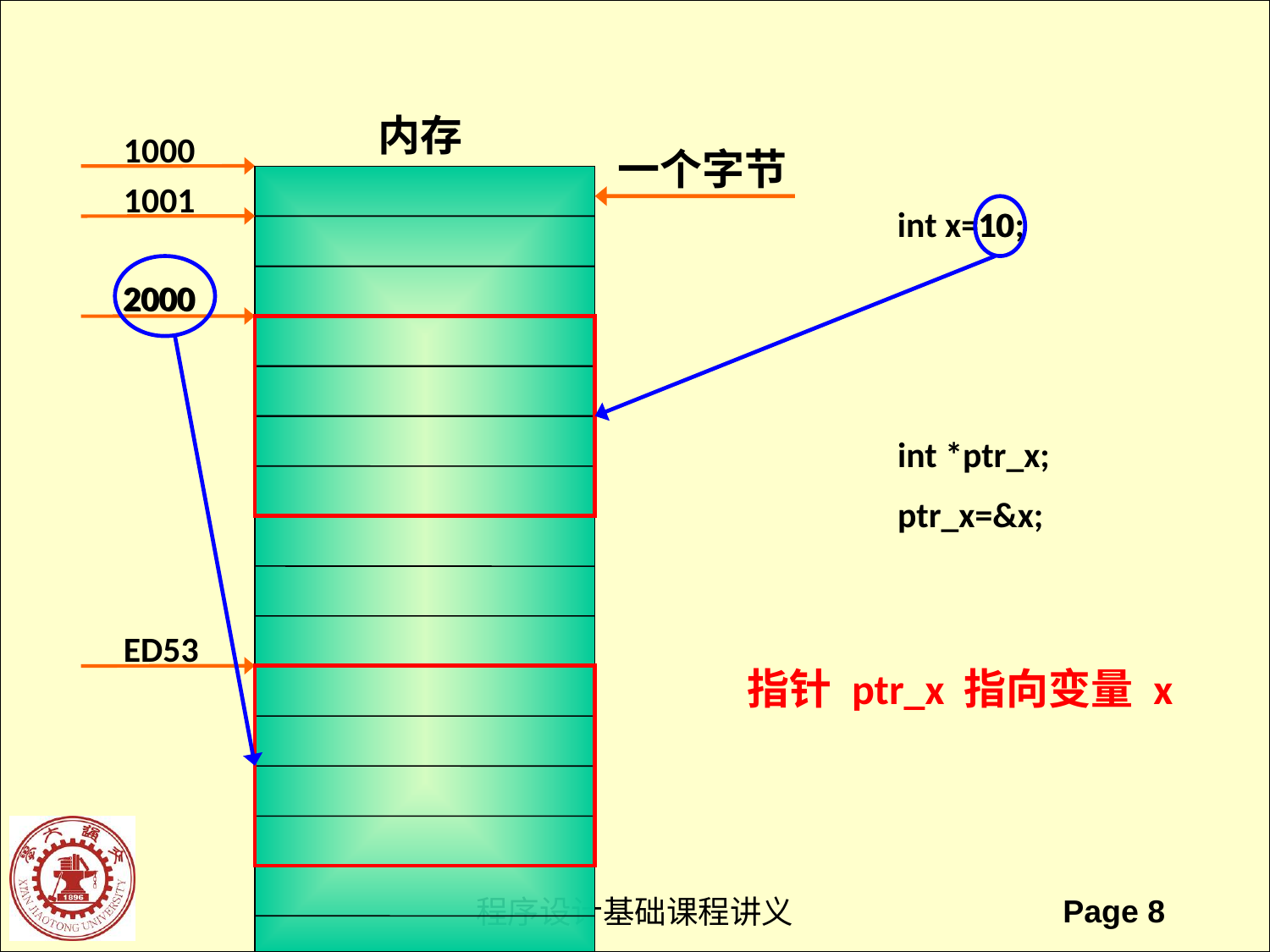

内存
1000

一个字节

1001

          10
int x=10;

2000

2000

int *ptr_x;
ptr_x=&x;
ED53

指针 ptr_x 指向变量 x

8